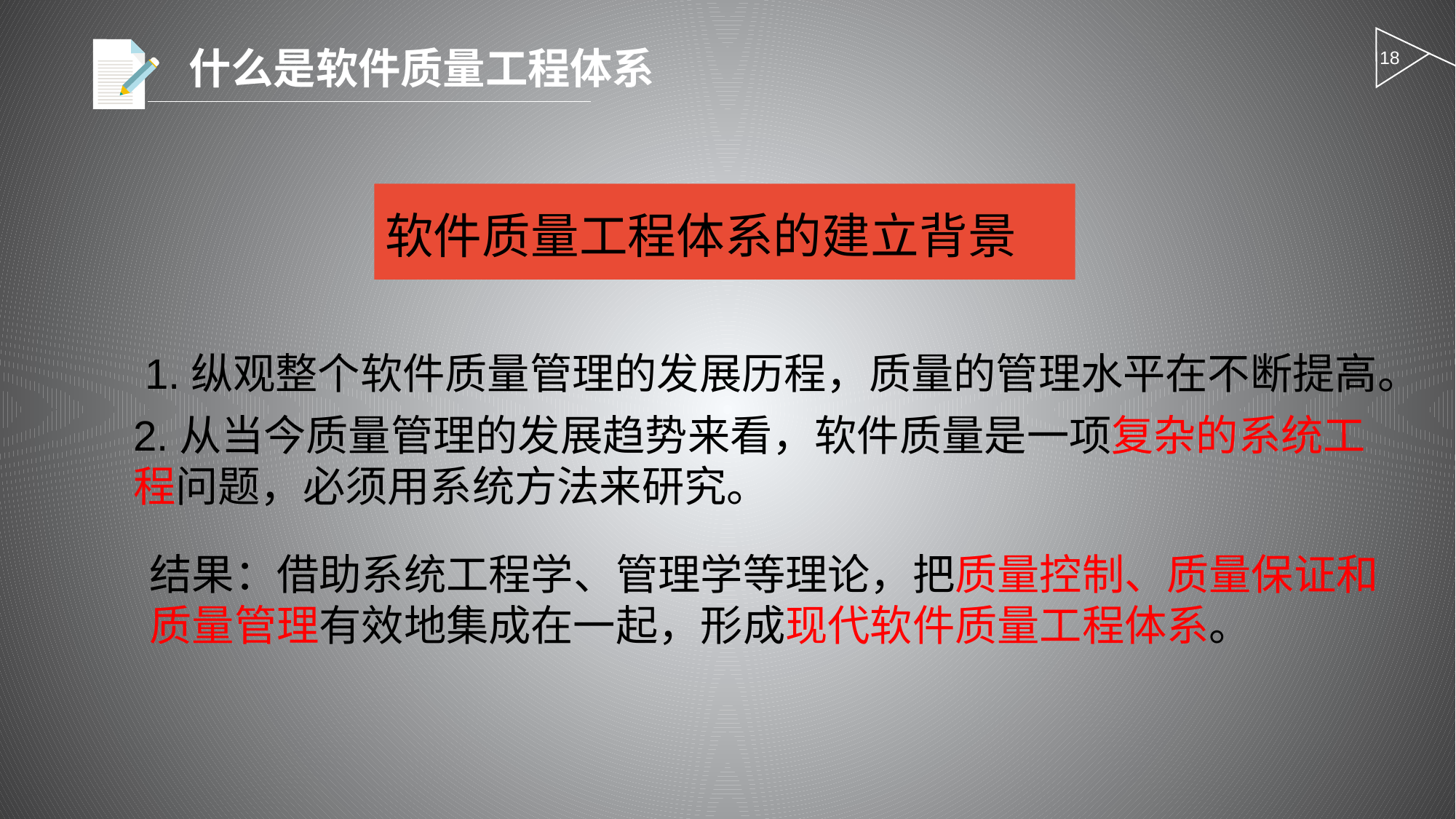

什么是软件质量工程体系
18

软件质量工程体系的建立背景
1.纵观整个软件质量管理的发展历程，质量的管理水平在不断提高。
2.从当今质量管理的发展趋势来看，软件质量是一项复杂的系统工程问题，必须用系统方法来研究。
结果：借助系统工程学、管理学等理论，把质量控制、质量保证和质量管理有效地集成在一起，形成现代软件质量工程体系。